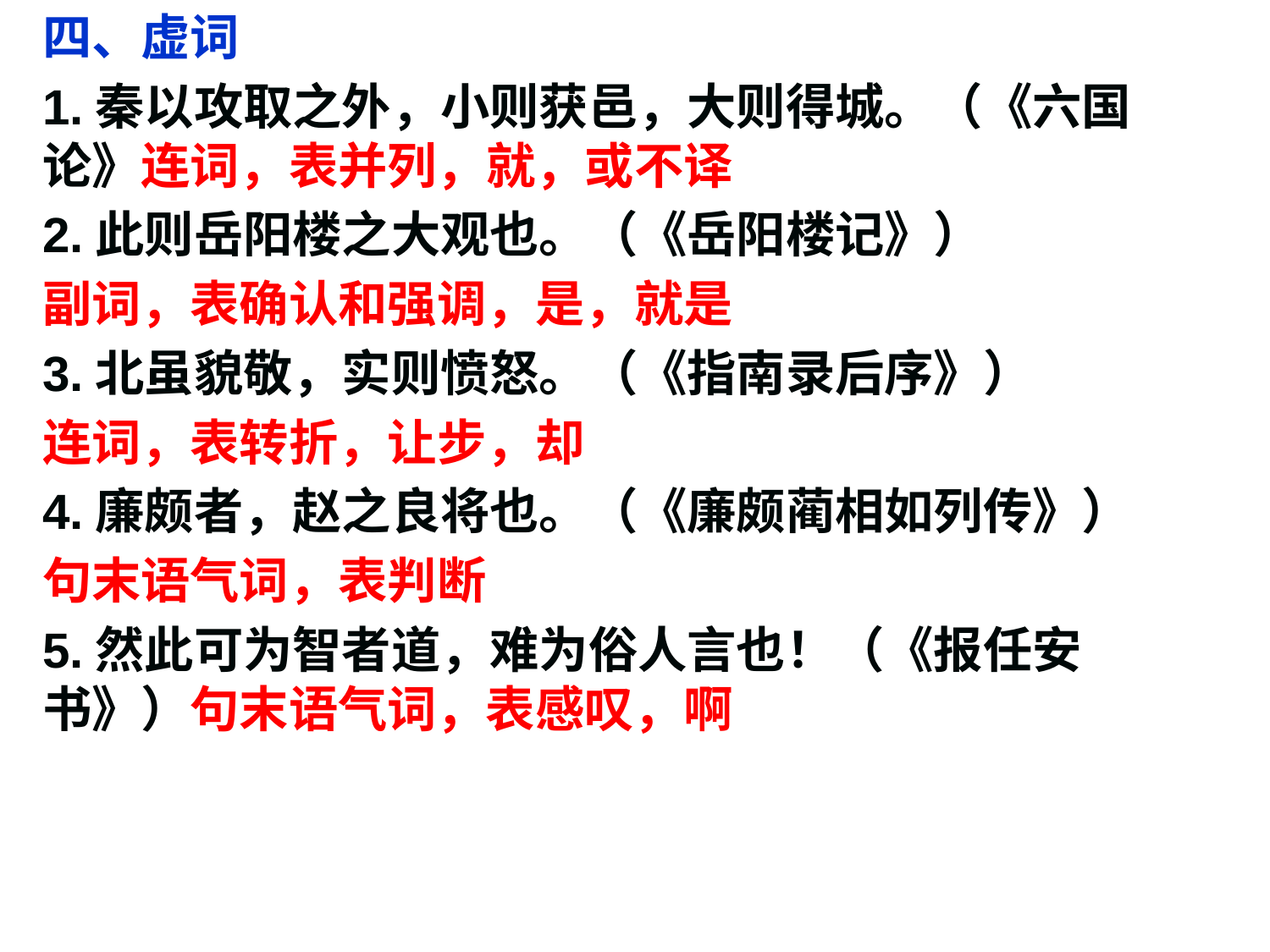

四、虚词
1.秦以攻取之外，小则获邑，大则得城。（《六国论》连词，表并列，就，或不译
2.此则岳阳楼之大观也。（《岳阳楼记》）
副词，表确认和强调，是，就是
3.北虽貌敬，实则愤怒。（《指南录后序》）
连词，表转折，让步，却
4.廉颇者，赵之良将也。（《廉颇蔺相如列传》）
句末语气词，表判断
5.然此可为智者道，难为俗人言也！（《报任安书》）句末语气词，表感叹，啊

#